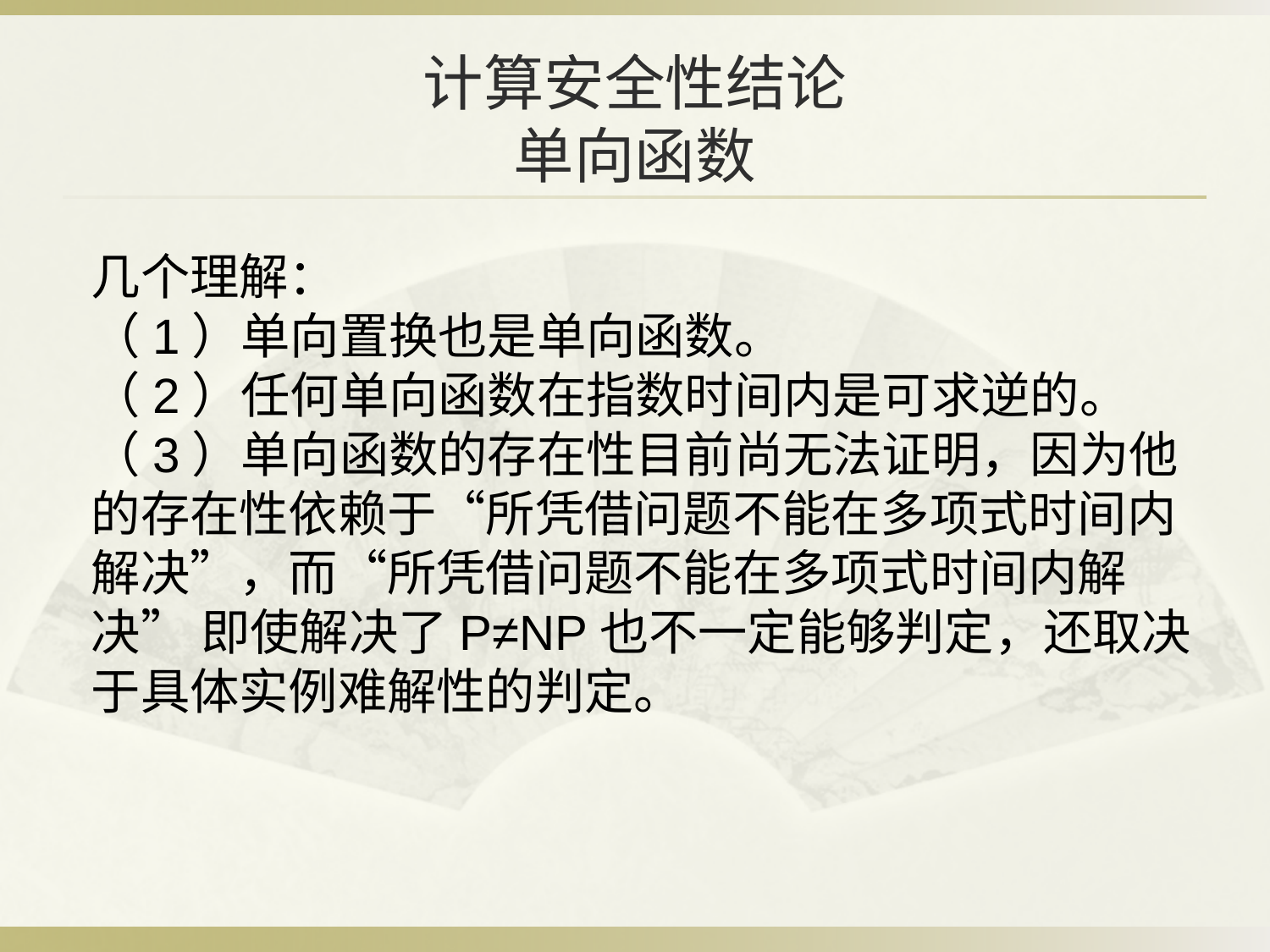

# 计算安全性结论 单向函数
几个理解：
（1）单向置换也是单向函数。
（2）任何单向函数在指数时间内是可求逆的。
（3）单向函数的存在性目前尚无法证明，因为他的存在性依赖于“所凭借问题不能在多项式时间内解决”，而“所凭借问题不能在多项式时间内解决” 即使解决了P≠NP也不一定能够判定，还取决于具体实例难解性的判定。